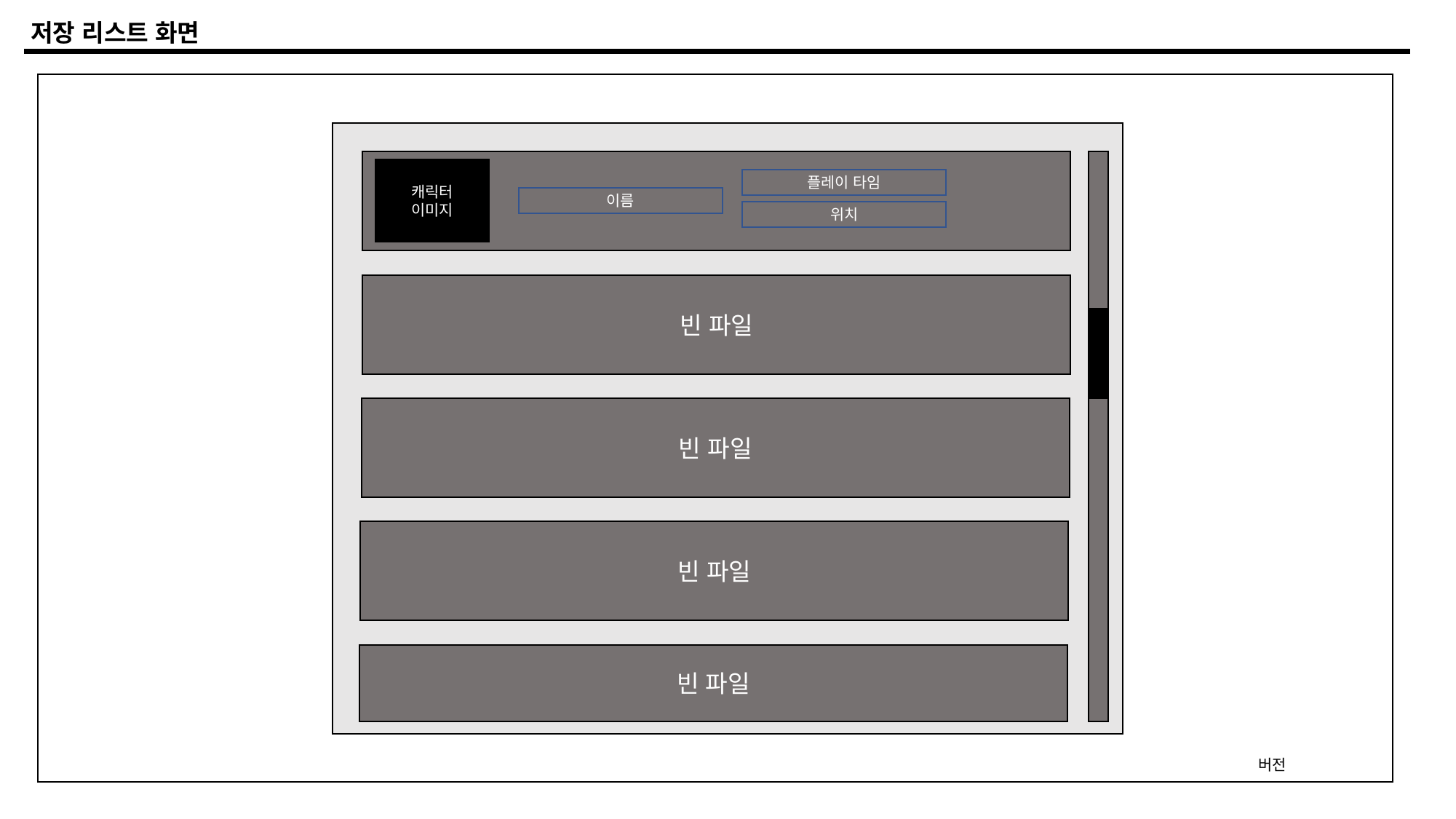

저장 리스트 화면

캐릭터
이미지
플레이 타임
이름
위치
빈 파일
게임 타이틀

빈 파일
빈 파일
새로 하기
이어 하기
설정
빈 파일
종료
버전